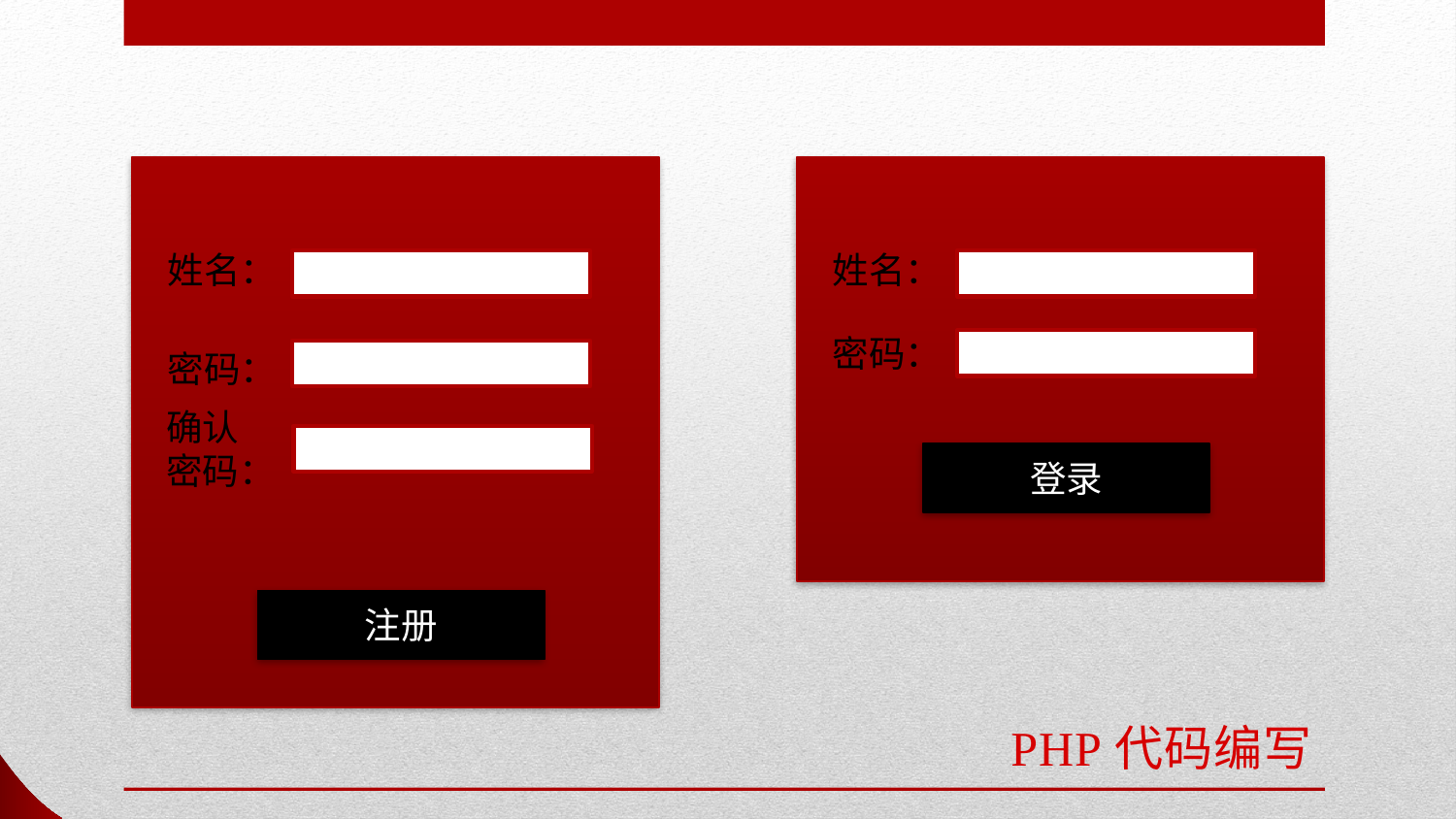

姓名：
姓名：

密码：

密码：

确认
密码：

登录
注册
# PHP代码编写